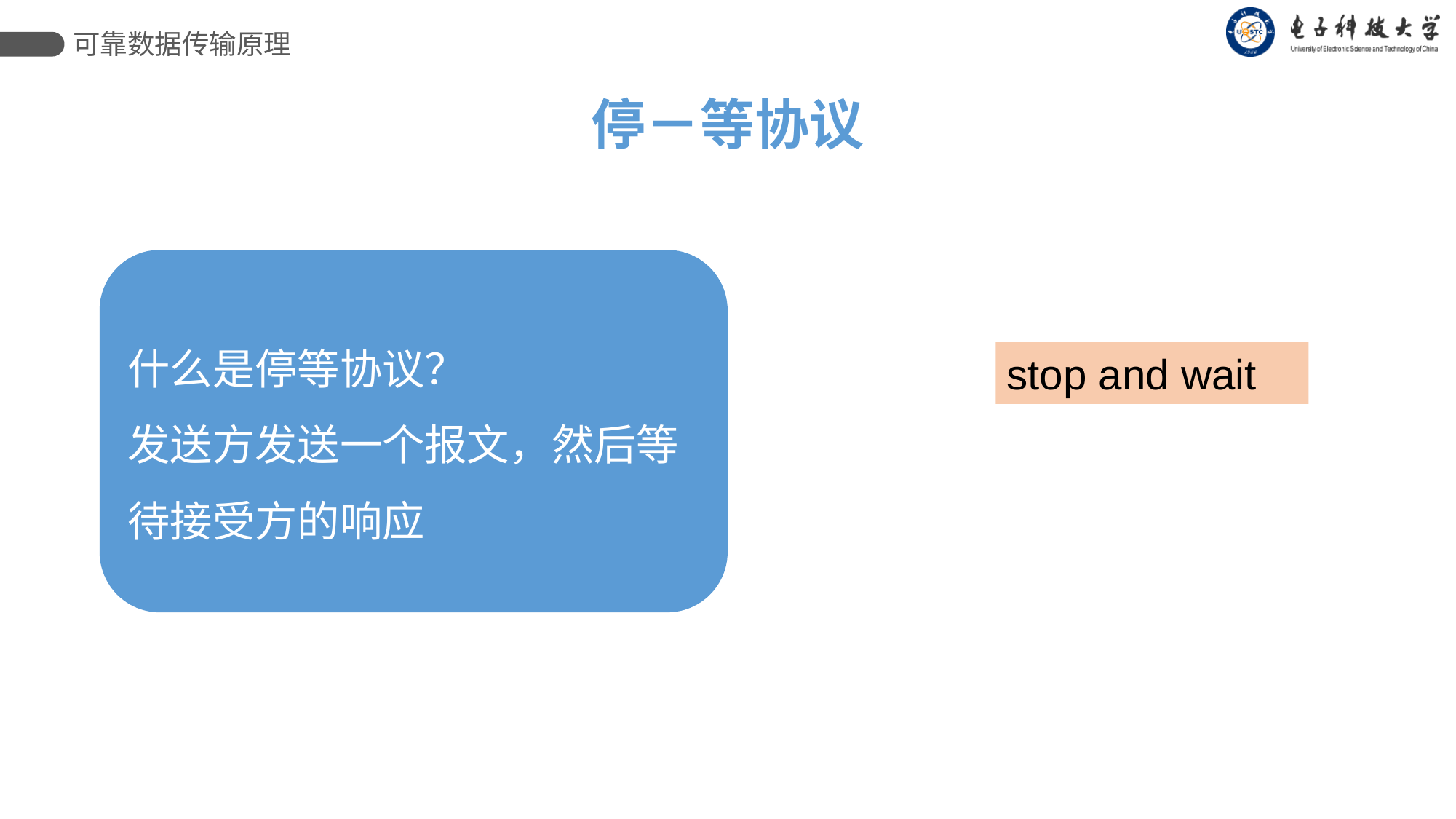

可靠数据传输原理

停－等协议
什么是停等协议？
发送方发送一个报文，然后等待接受方的响应
stop and wait